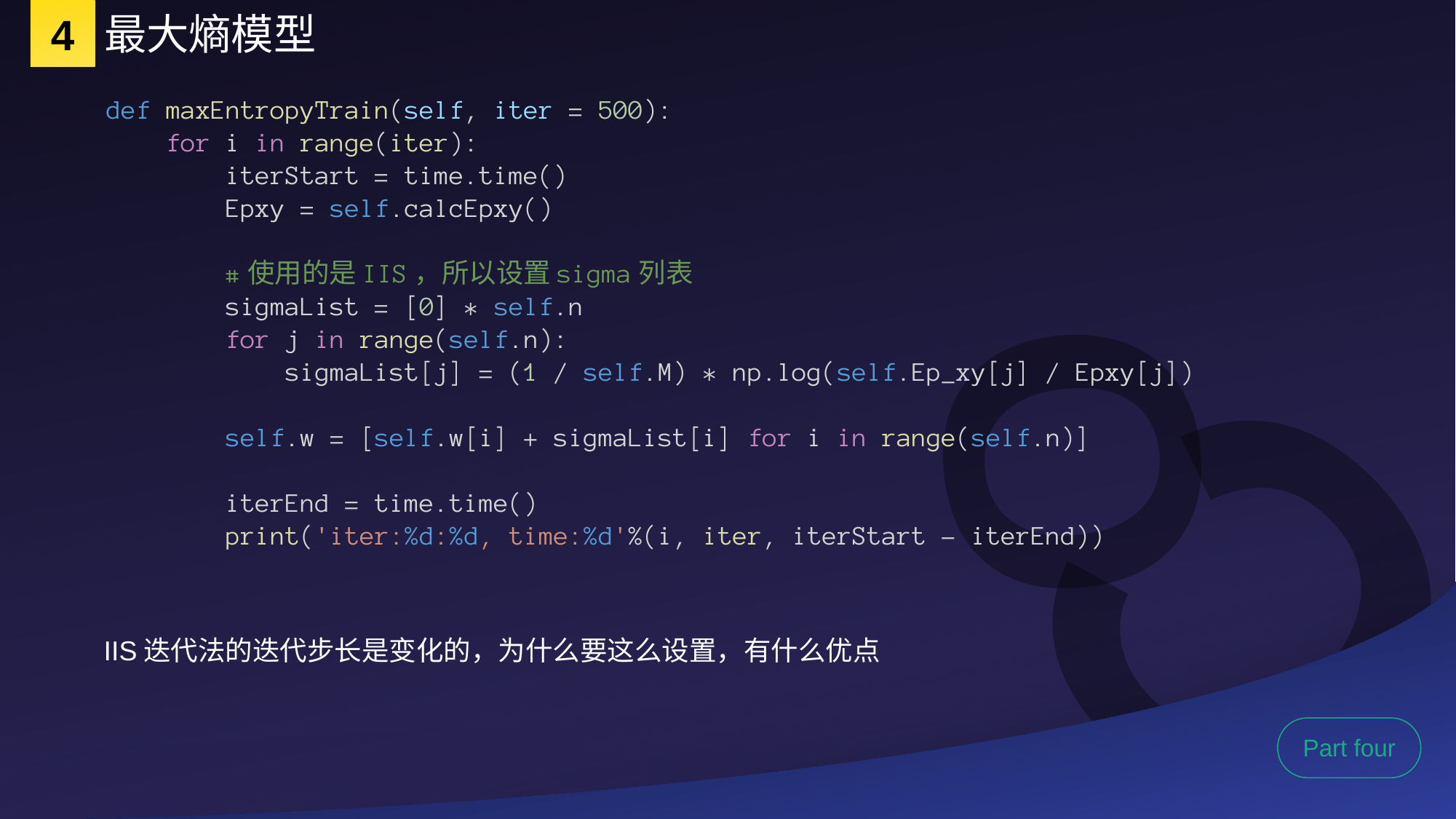

4

最大熵模型
    def maxEntropyTrain(self, iter = 500):
        for i in range(iter):
            iterStart = time.time()
            Epxy = self.calcEpxy()
            #使用的是IIS，所以设置sigma列表
            sigmaList = [0] * self.n
            for j in range(self.n):
                sigmaList[j] = (1 / self.M) * np.log(self.Ep_xy[j] / Epxy[j])
            self.w = [self.w[i] + sigmaList[i] for i in range(self.n)]
            iterEnd = time.time()
            print('iter:%d:%d, time:%d'%(i, iter, iterStart - iterEnd))
O
C

Part four
IIS迭代法的迭代步长是变化的，为什么要这么设置，有什么优点